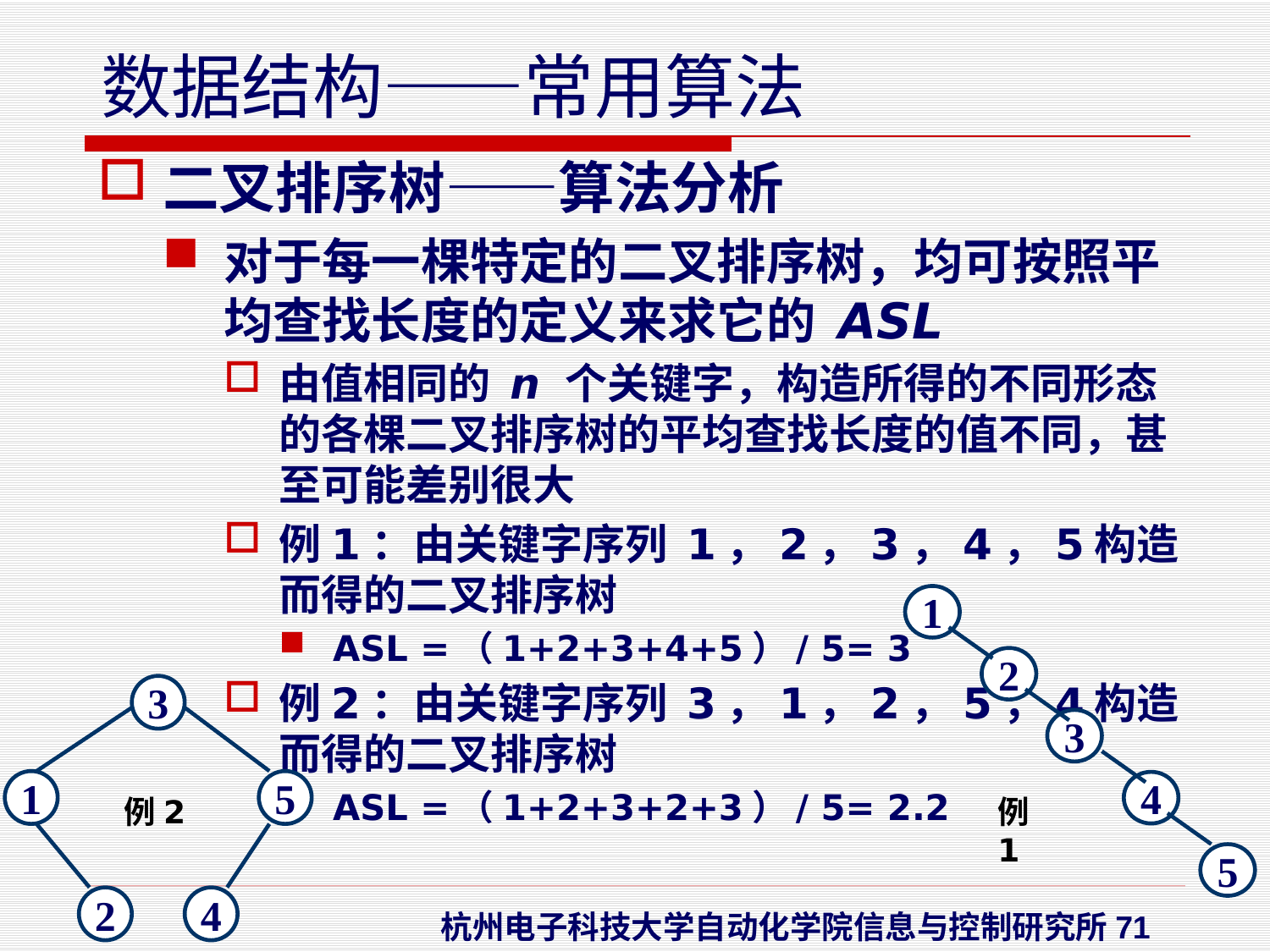

二叉排序树——算法分析
对于每一棵特定的二叉排序树，均可按照平均查找长度的定义来求它的 ASL
由值相同的 n 个关键字，构造所得的不同形态的各棵二叉排序树的平均查找长度的值不同，甚至可能差别很大
例1：由关键字序列 1，2，3，4，5构造而得的二叉排序树
ASL =（1+2+3+4+5）/ 5= 3
例2：由关键字序列 3，1，2，5，4构造而得的二叉排序树
ASL =（1+2+3+2+3）/ 5= 2.2
1

2

3

4

5
例1
3

1
5

2
4
例2